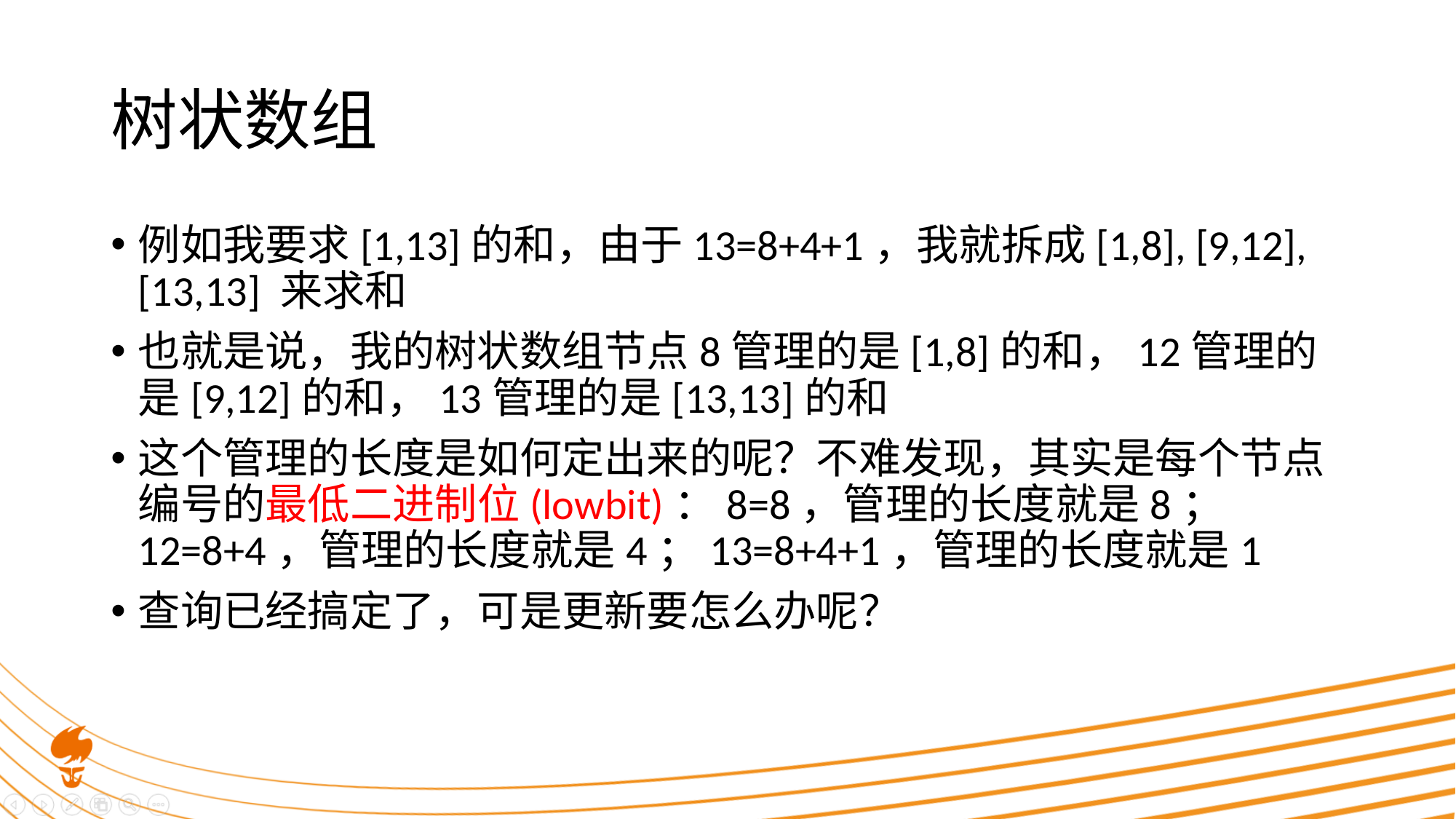

# 树状数组
例如我要求[1,13]的和，由于13=8+4+1，我就拆成[1,8], [9,12], [13,13] 来求和
也就是说，我的树状数组节点8管理的是[1,8]的和，12管理的是[9,12]的和，13管理的是[13,13]的和
这个管理的长度是如何定出来的呢？不难发现，其实是每个节点编号的最低二进制位(lowbit)：8=8，管理的长度就是8；12=8+4，管理的长度就是4；13=8+4+1，管理的长度就是1
查询已经搞定了，可是更新要怎么办呢？